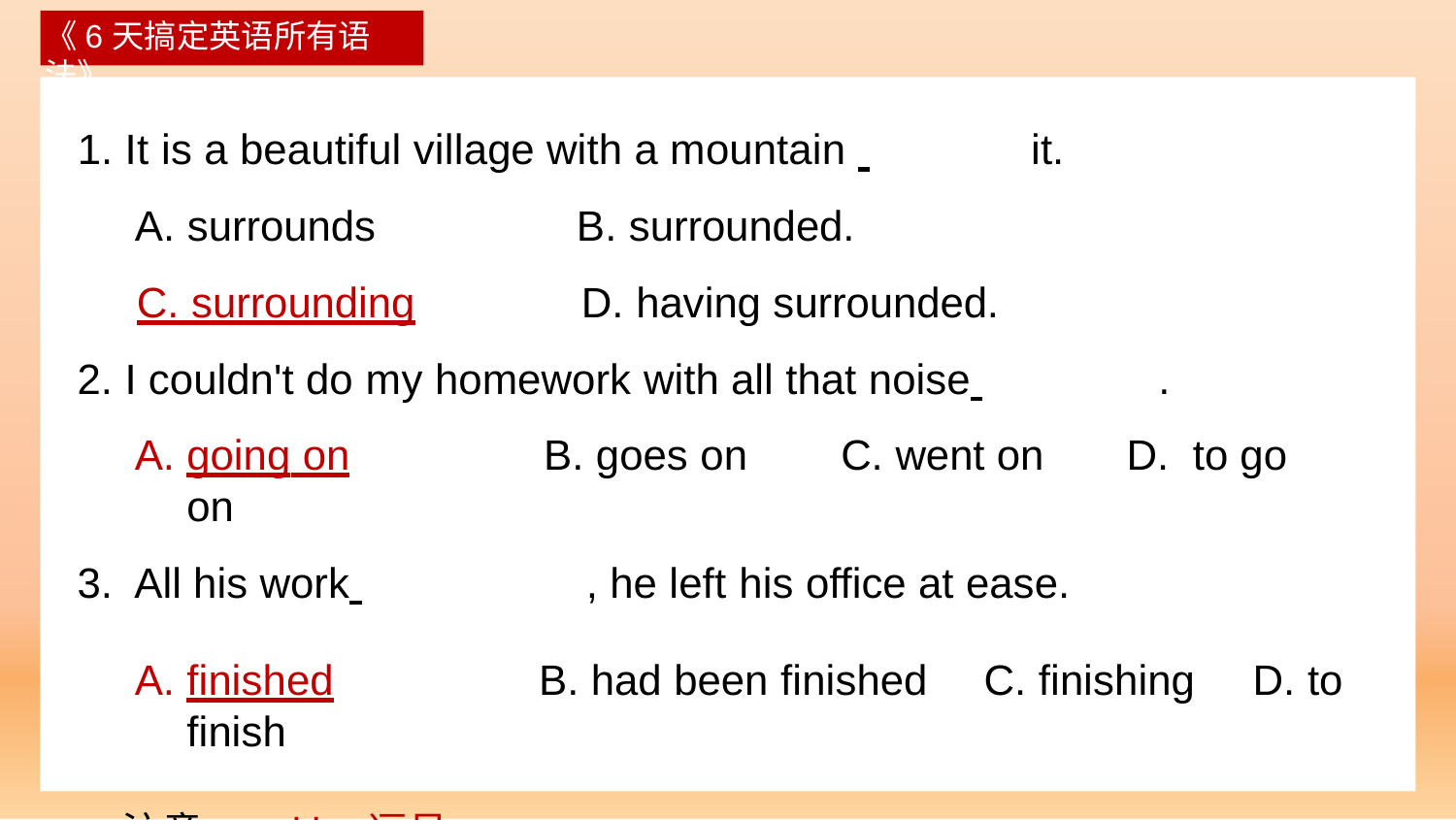

《6天搞定英语所有语法》
# 1. It is a beautiful village with a mountain  	it.
A. surrounds  C. surrounding
B. surrounded.
D. having surrounded.
I couldn't do my homework with all that noise 	.
going on	B. goes on	C. went on	D.	to go on
All	his work 	, he left his office at ease.

finished	B. had been finished	C. finishing	D. to finish

注意： with=逗号